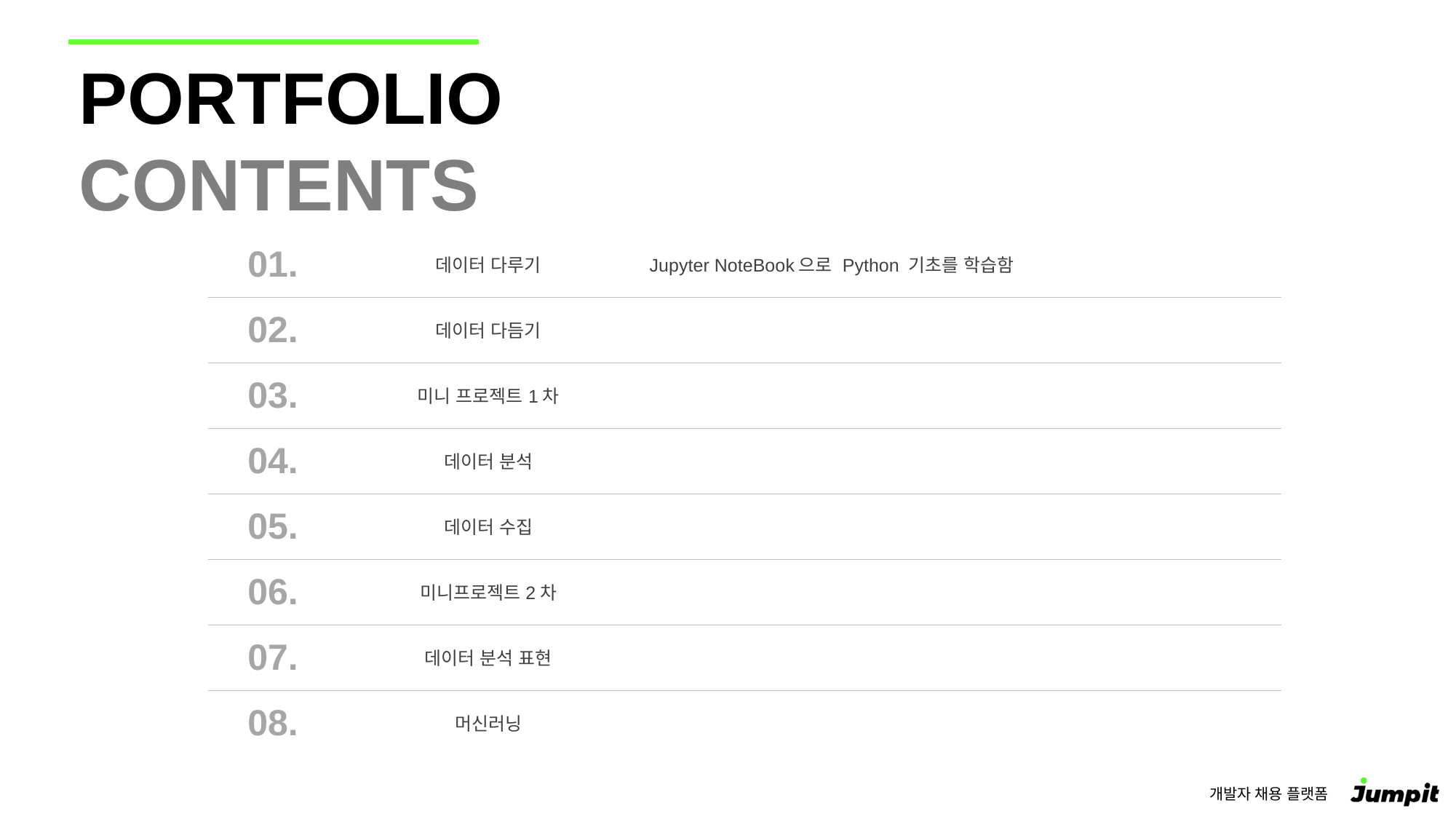

| 01. | 데이터 다루기 | Jupyter NoteBook으로 Python 기초를 학습함 |
| --- | --- | --- |
| 02. | 데이터 다듬기 |  |
| 03. | 미니 프로젝트1차 |  |
| 04. | 데이터 분석 |  |
| 05. | 데이터 수집 |  |
| 06. | 미니프로젝트2차 |  |
| 07. | 데이터 분석 표현 |  |
| 08. | 머신러닝 |  |